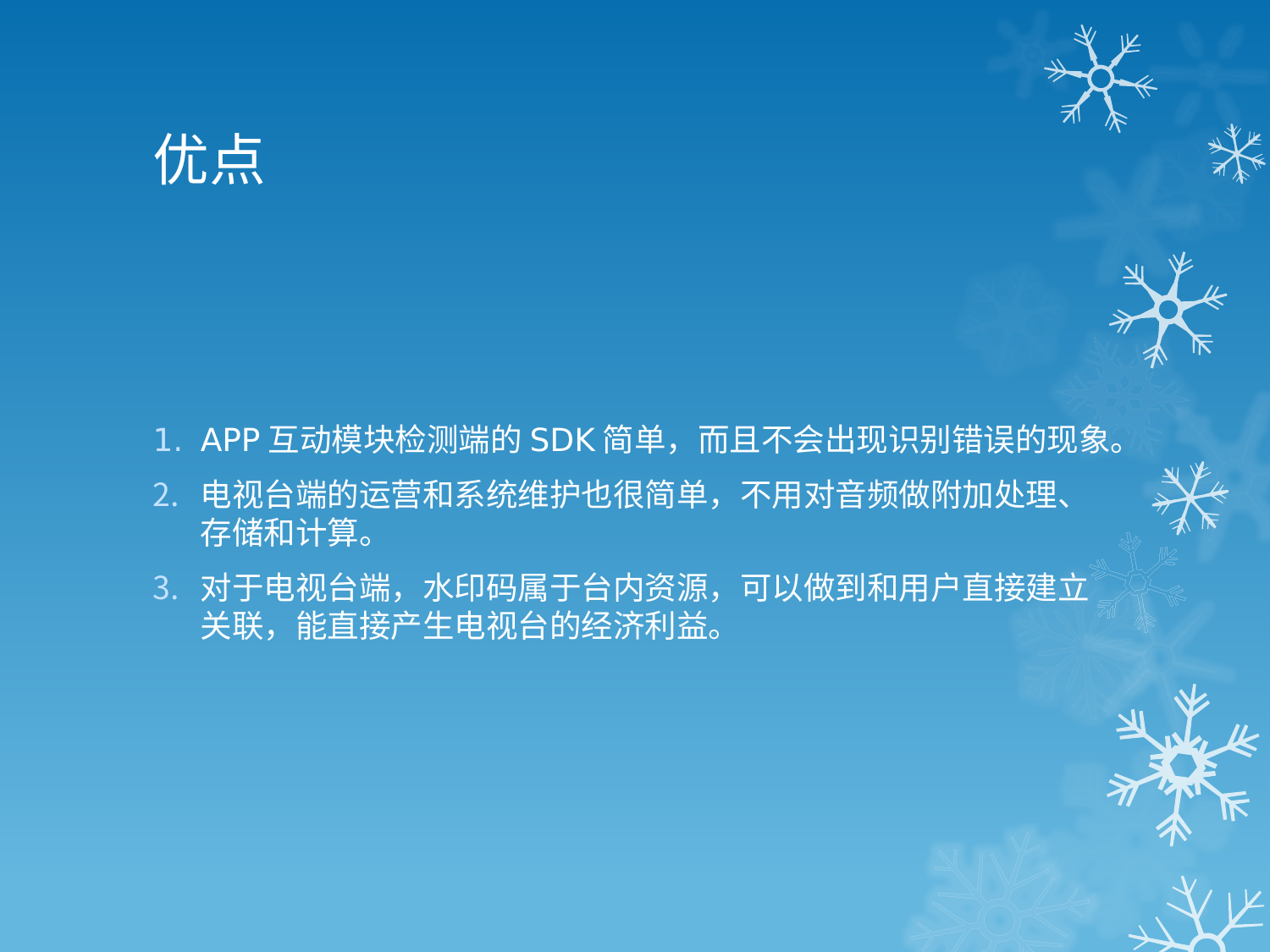

# 优点
APP互动模块检测端的SDK简单，而且不会出现识别错误的现象。
电视台端的运营和系统维护也很简单，不用对音频做附加处理、存储和计算。
对于电视台端，水印码属于台内资源，可以做到和用户直接建立关联，能直接产生电视台的经济利益。